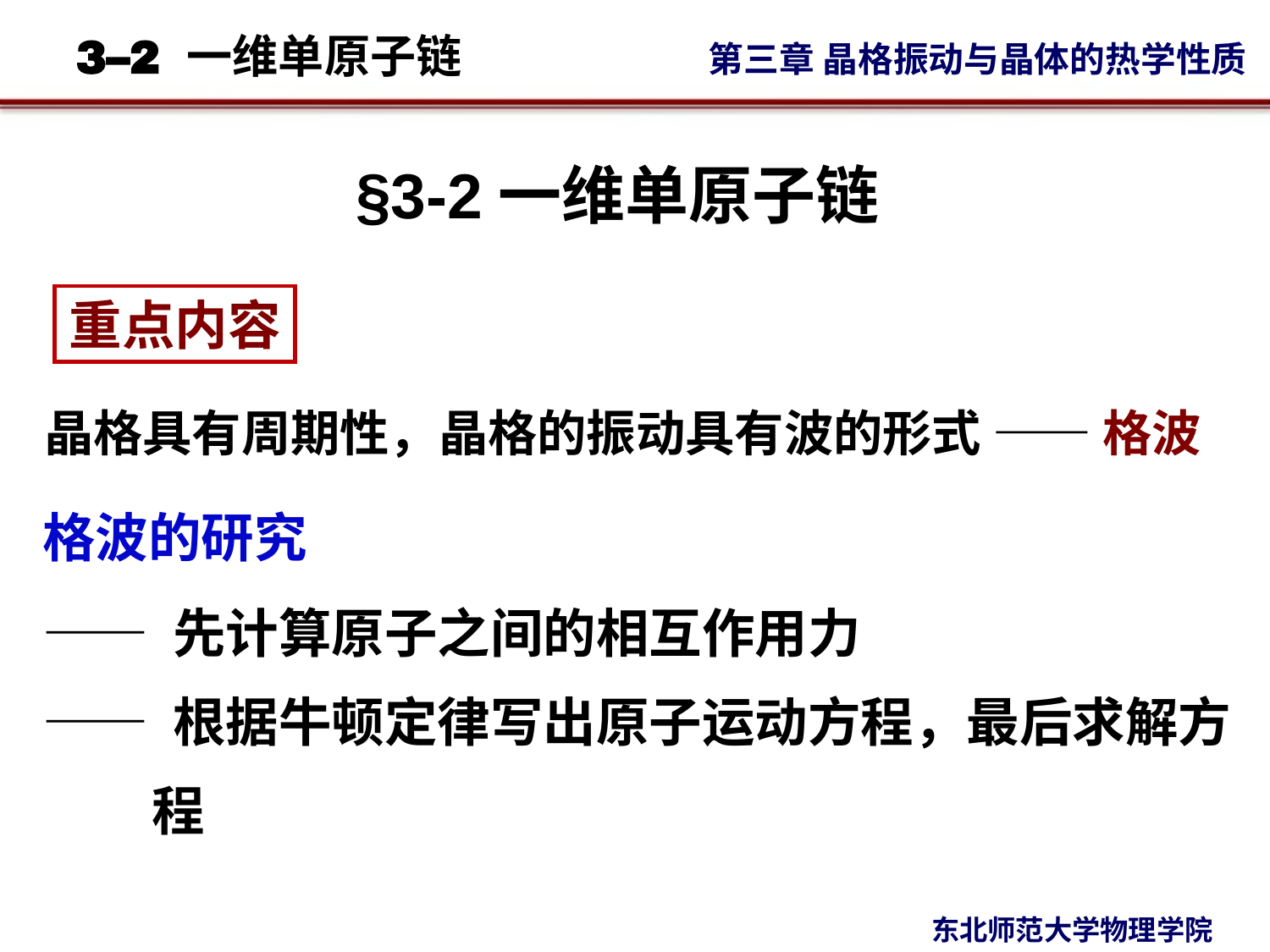

# §3-2一维单原子链
重点内容
晶格具有周期性，晶格的振动具有波的形式 —— 格波
格波的研究
—— 先计算原子之间的相互作用力
—— 根据牛顿定律写出原子运动方程，最后求解方
        程